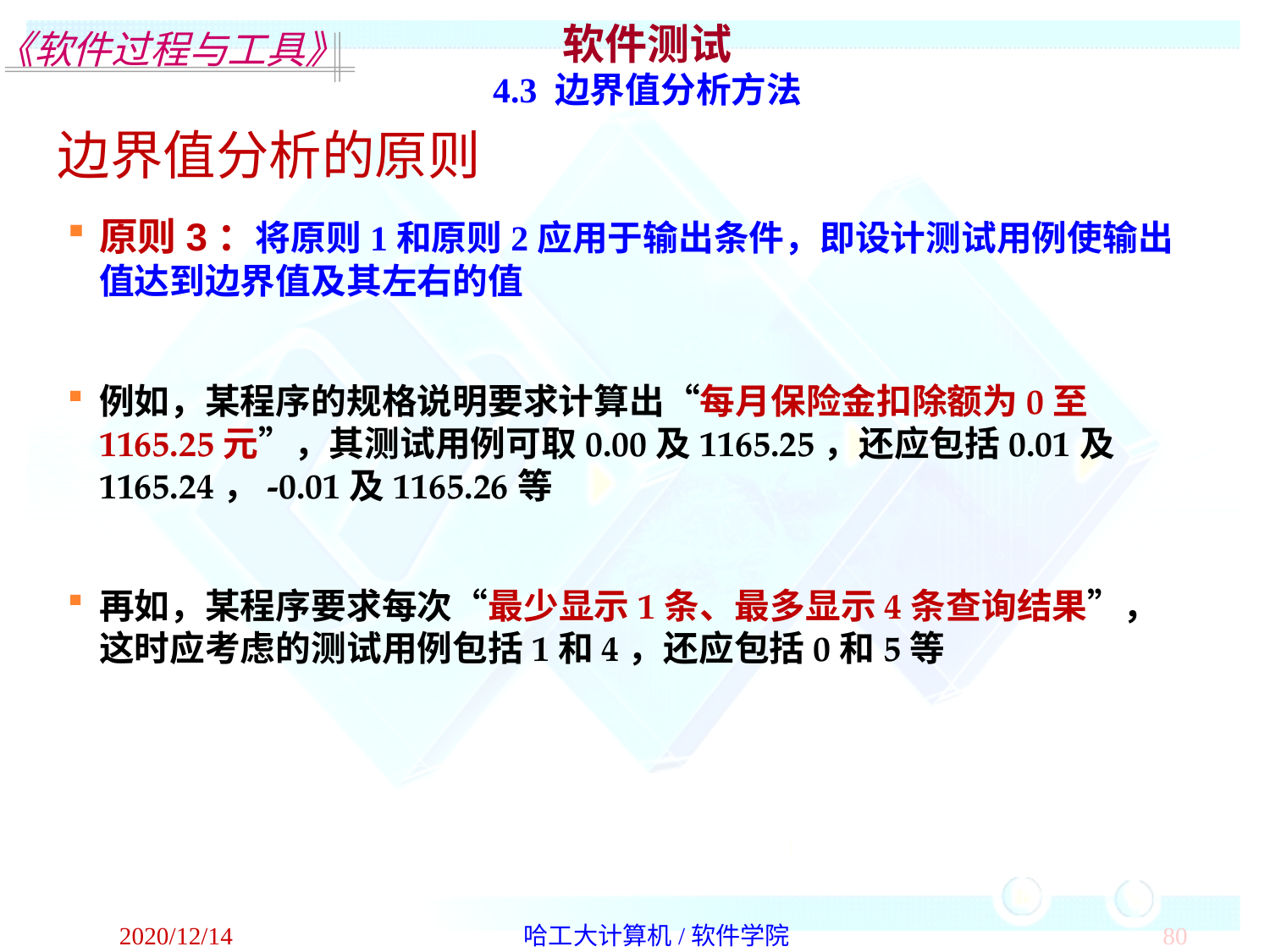

软件测试
4.3 边界值分析方法

边界值分析的原则
原则3：将原则1和原则2应用于输出条件，即设计测试用例使输出值达到边界值及其左右的值

例如，某程序的规格说明要求计算出“每月保险金扣除额为0至1165.25元”，其测试用例可取0.00及1165.25，还应包括0.01及1165.24，-0.01及1165.26等

再如，某程序要求每次“最少显示1条、最多显示4条查询结果”，这时应考虑的测试用例包括1和4，还应包括0和5等